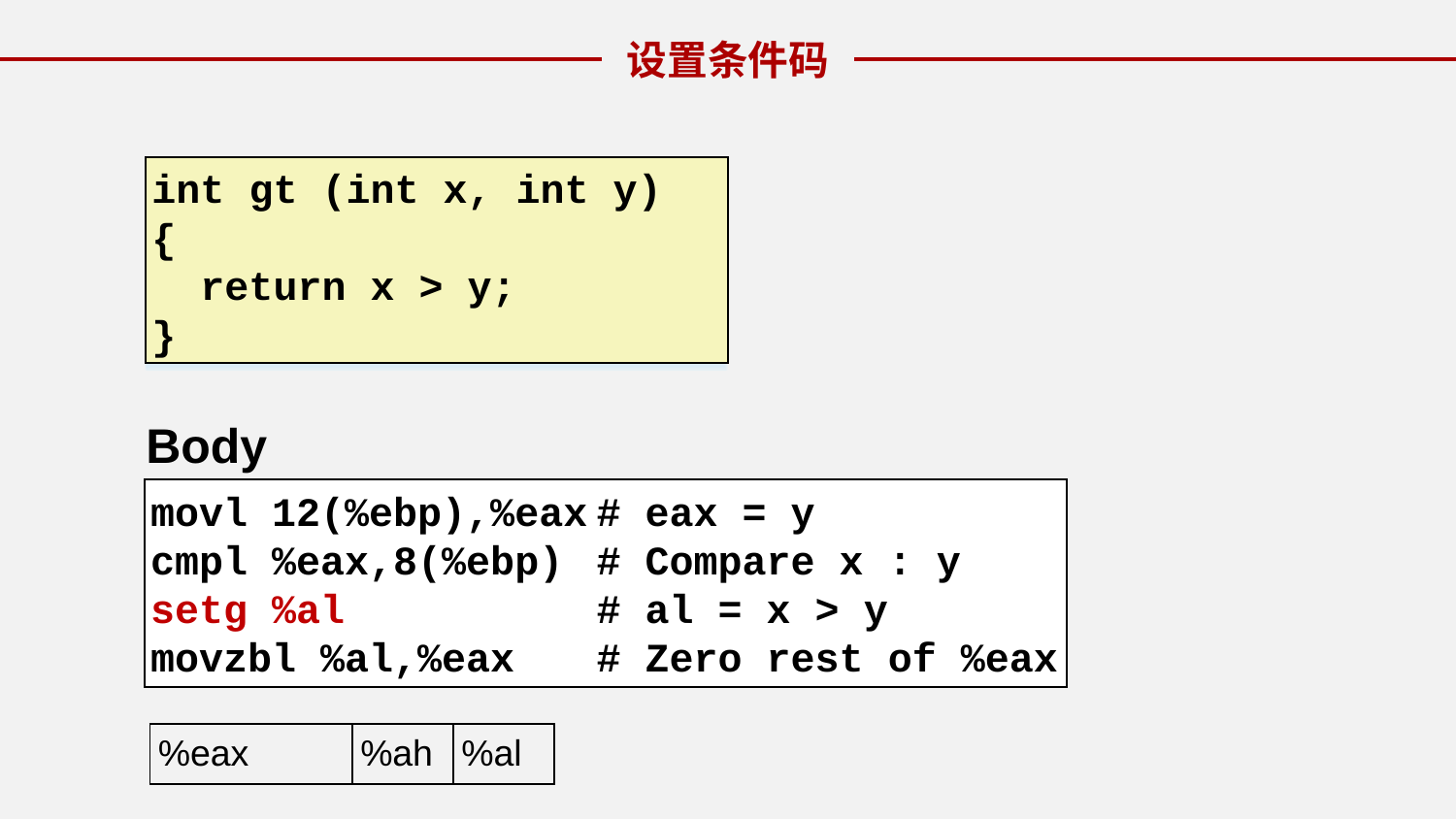

设置条件码
int gt (int x, int y)
{
  return x > y;
}
Body
movl 12(%ebp),%eax	# eax = y
cmpl %eax,8(%ebp)	# Compare x : y
setg %al	# al = x > y
movzbl %al,%eax	# Zero rest of %eax
| %eax | %ah | %al |
| --- | --- | --- |